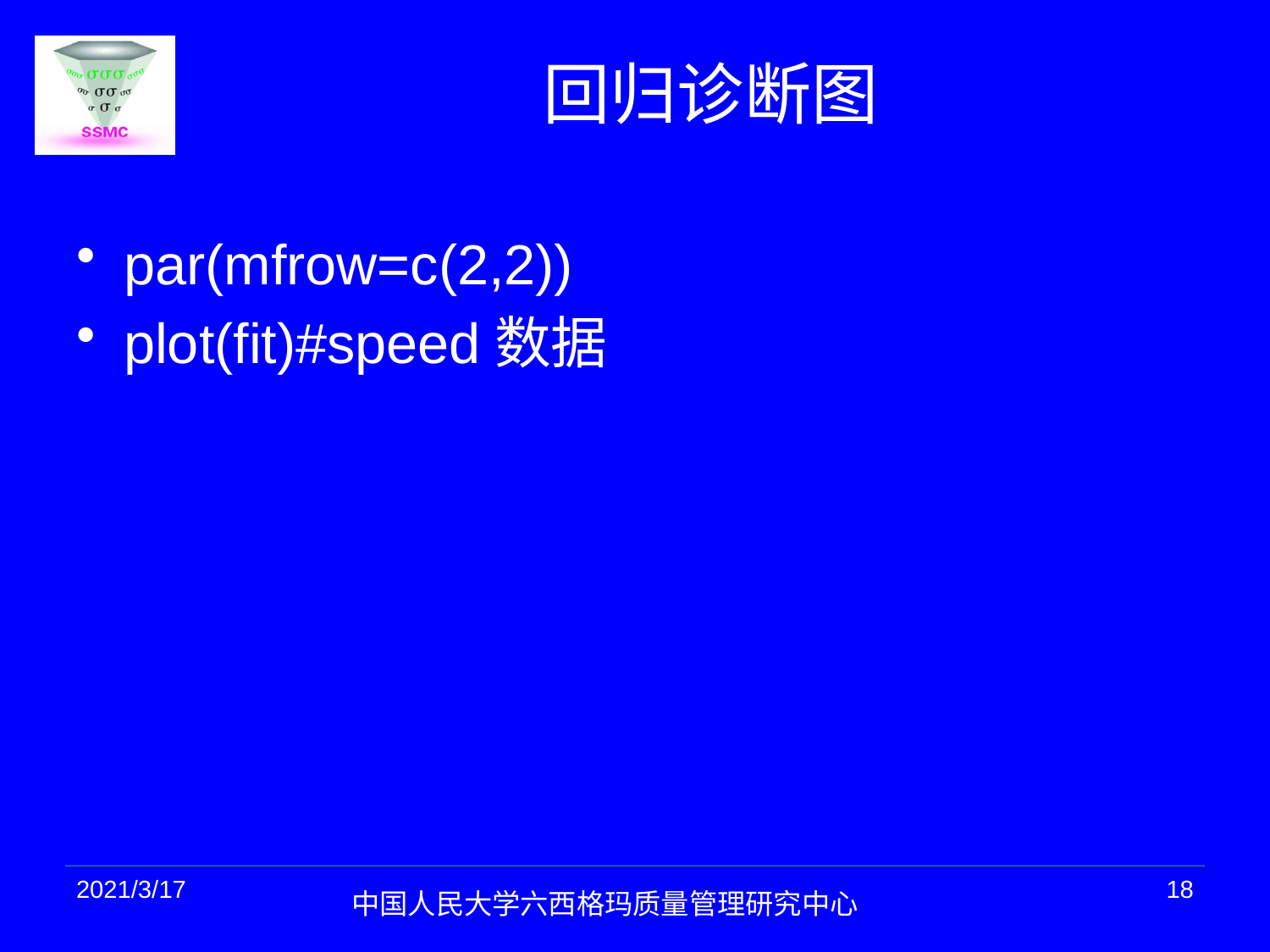

# 回归诊断图
par(mfrow=c(2,2))
plot(fit)#speed数据

2021/3/17
18
中国人民大学六西格玛质量管理研究中心